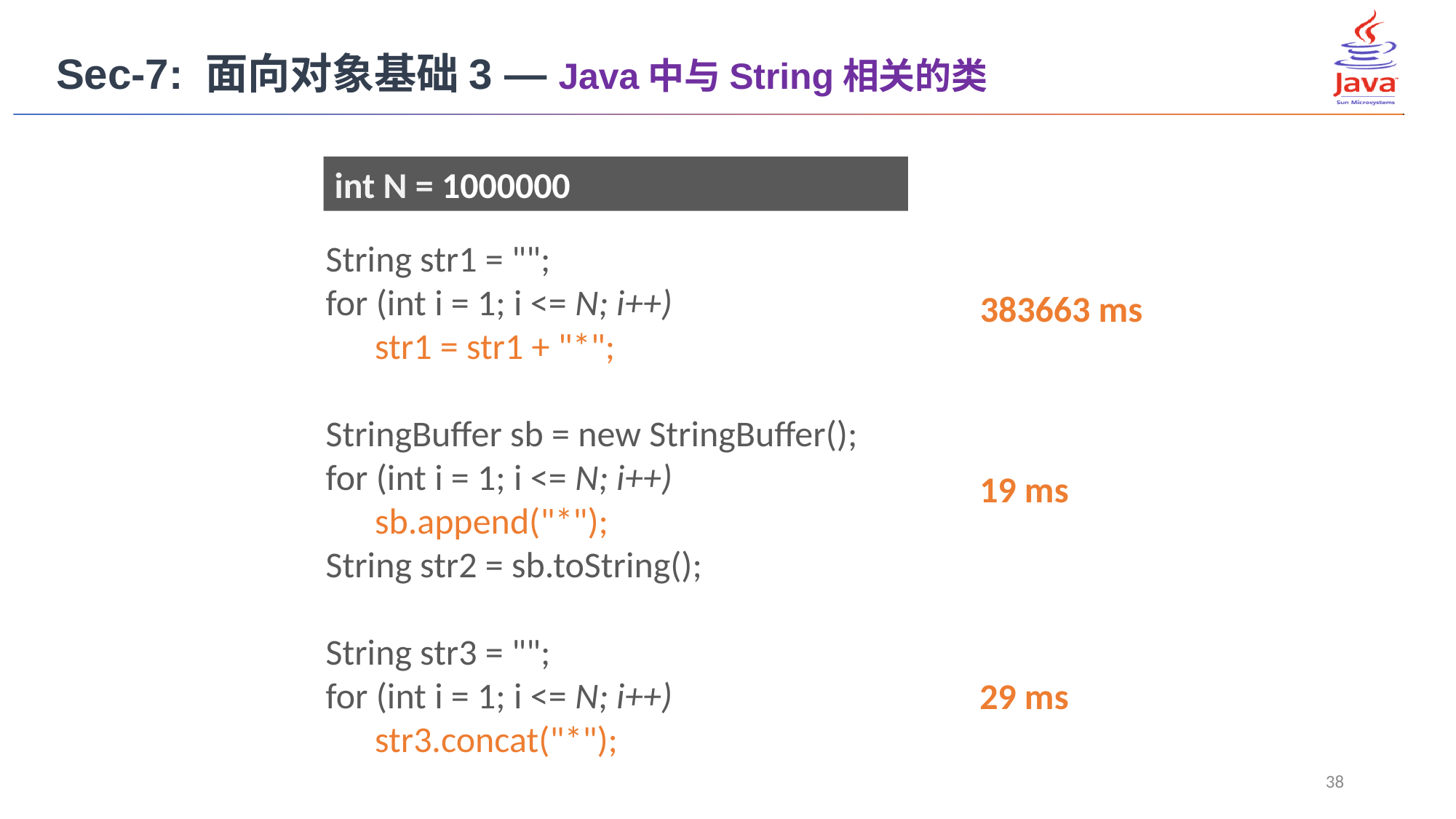

Sec-7: 面向对象基础3 — Java中与String相关的类
int N = 1000000
String str1 = "";
for (int i = 1; i <= N; i++)
      str1 = str1 + "*";

StringBuffer sb = new StringBuffer();
for (int i = 1; i <= N; i++)
      sb.append("*");
String str2 = sb.toString();

String str3 = "";
for (int i = 1; i <= N; i++)
      str3.concat("*");
383663 ms
19 ms
29 ms
38